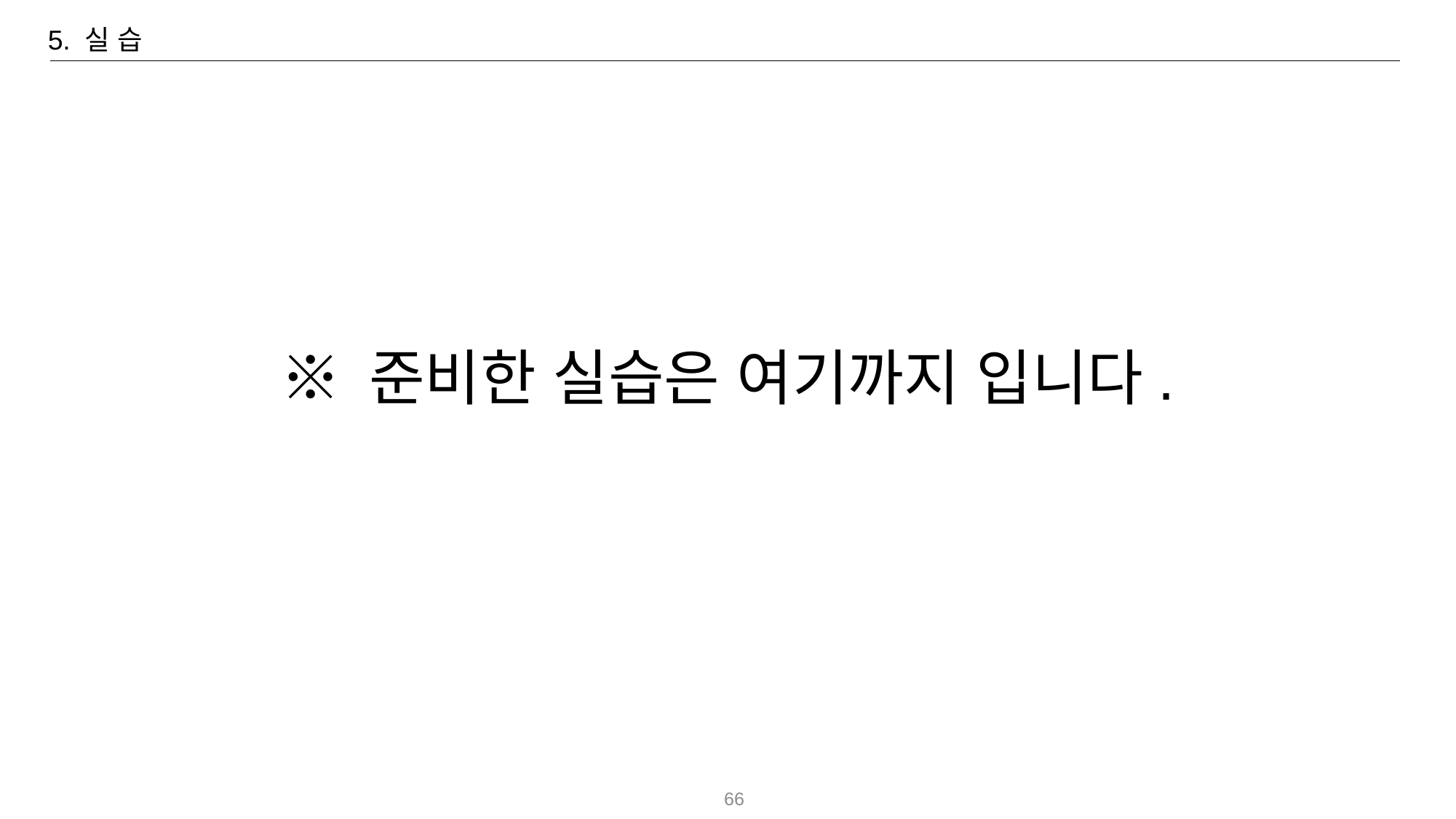

# 5. 실 습

※ 준비한 실습은 여기까지 입니다.

66